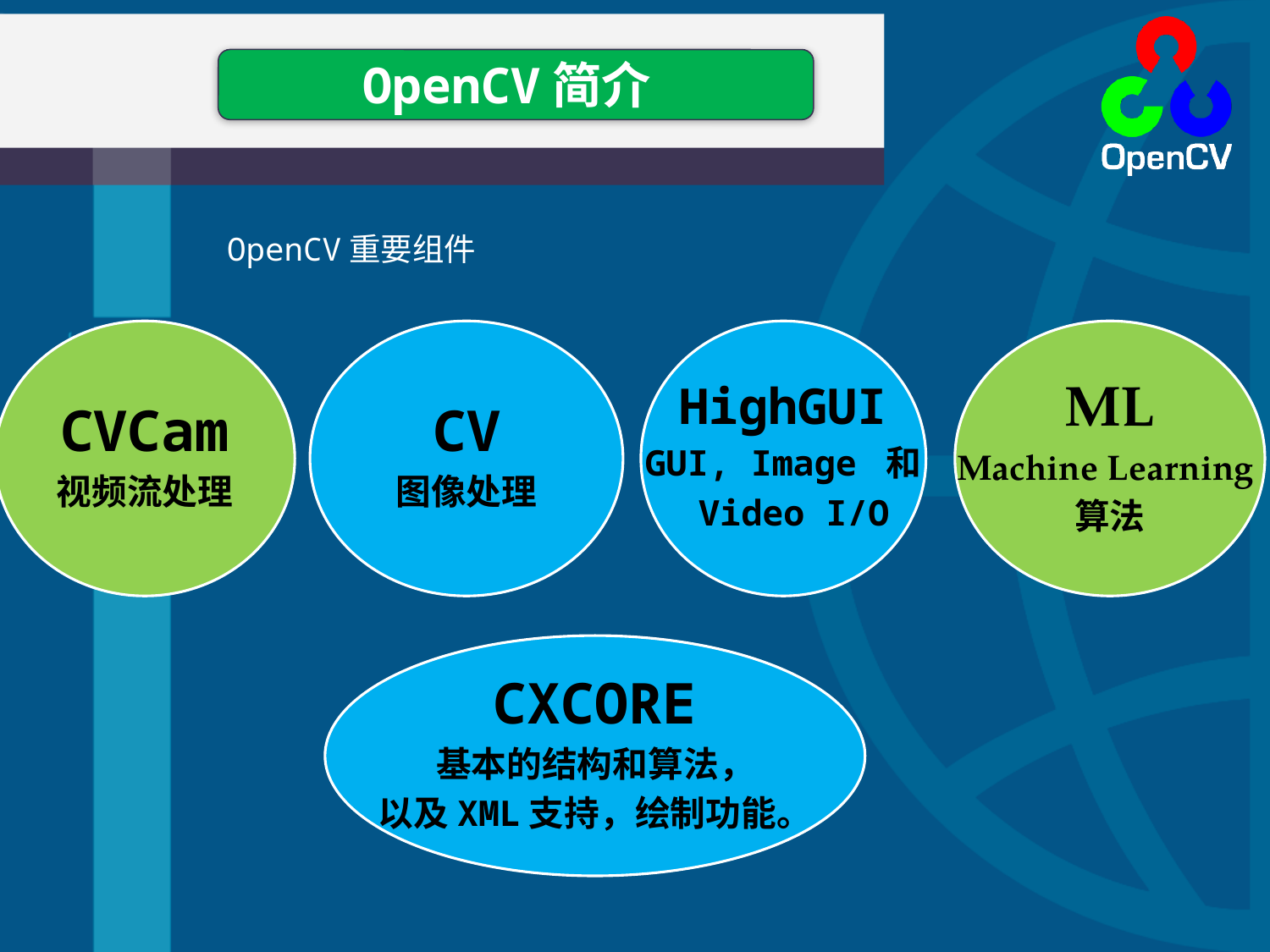

OpenCV简介

OpenCV重要组件
CVCam
视频流处理
CV
图像处理
HighGUI
GUI, Image 和
 Video I/O
ML
Machine Learning
算法
CXCORE
基本的结构和算法，
以及XML支持，绘制功能。